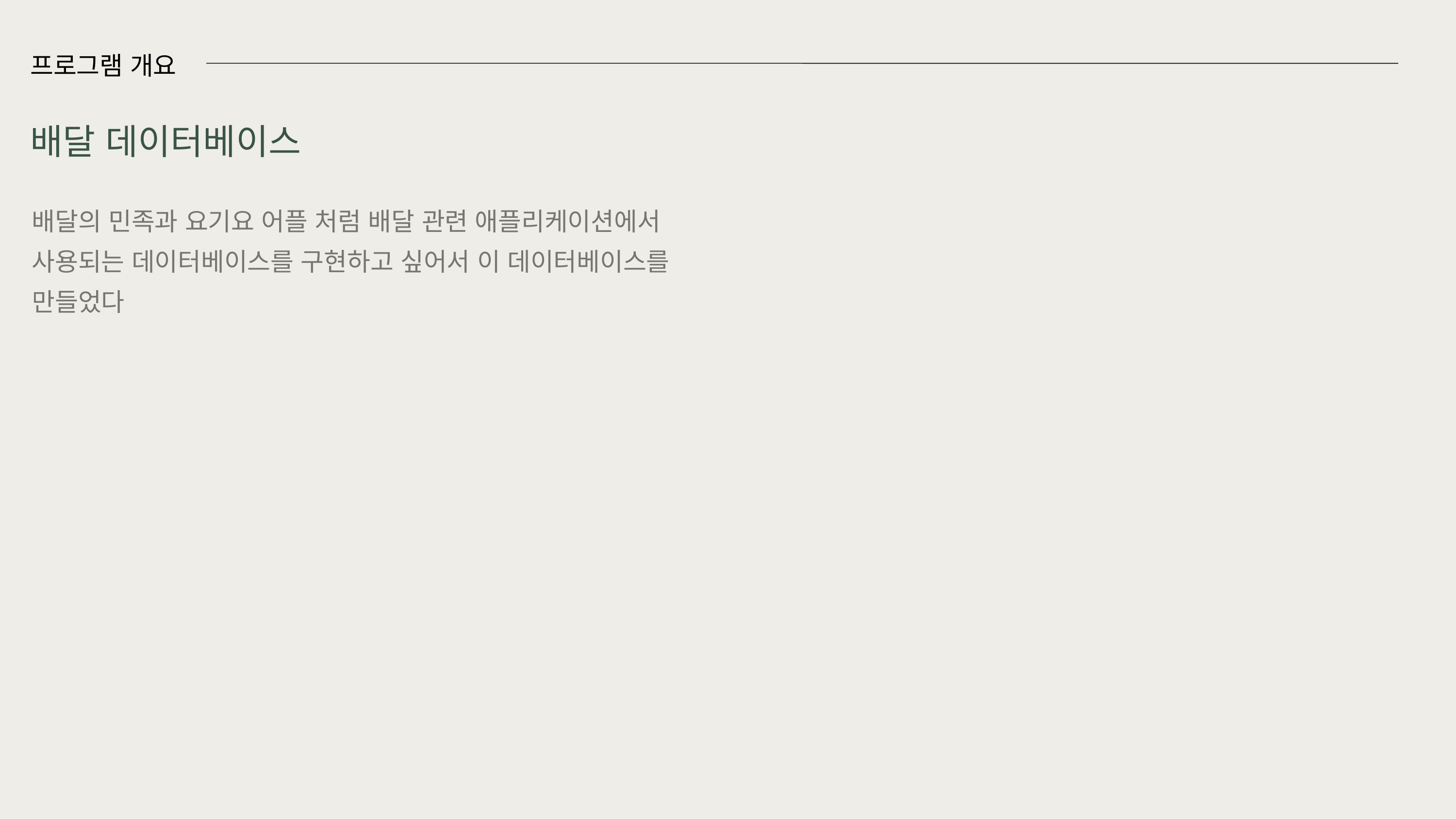

프로그램 개요

배달 데이터베이스
배달의 민족과 요기요 어플 처럼 배달 관련 애플리케이션에서 사용되는 데이터베이스를 구현하고 싶어서 이 데이터베이스를 만들었다